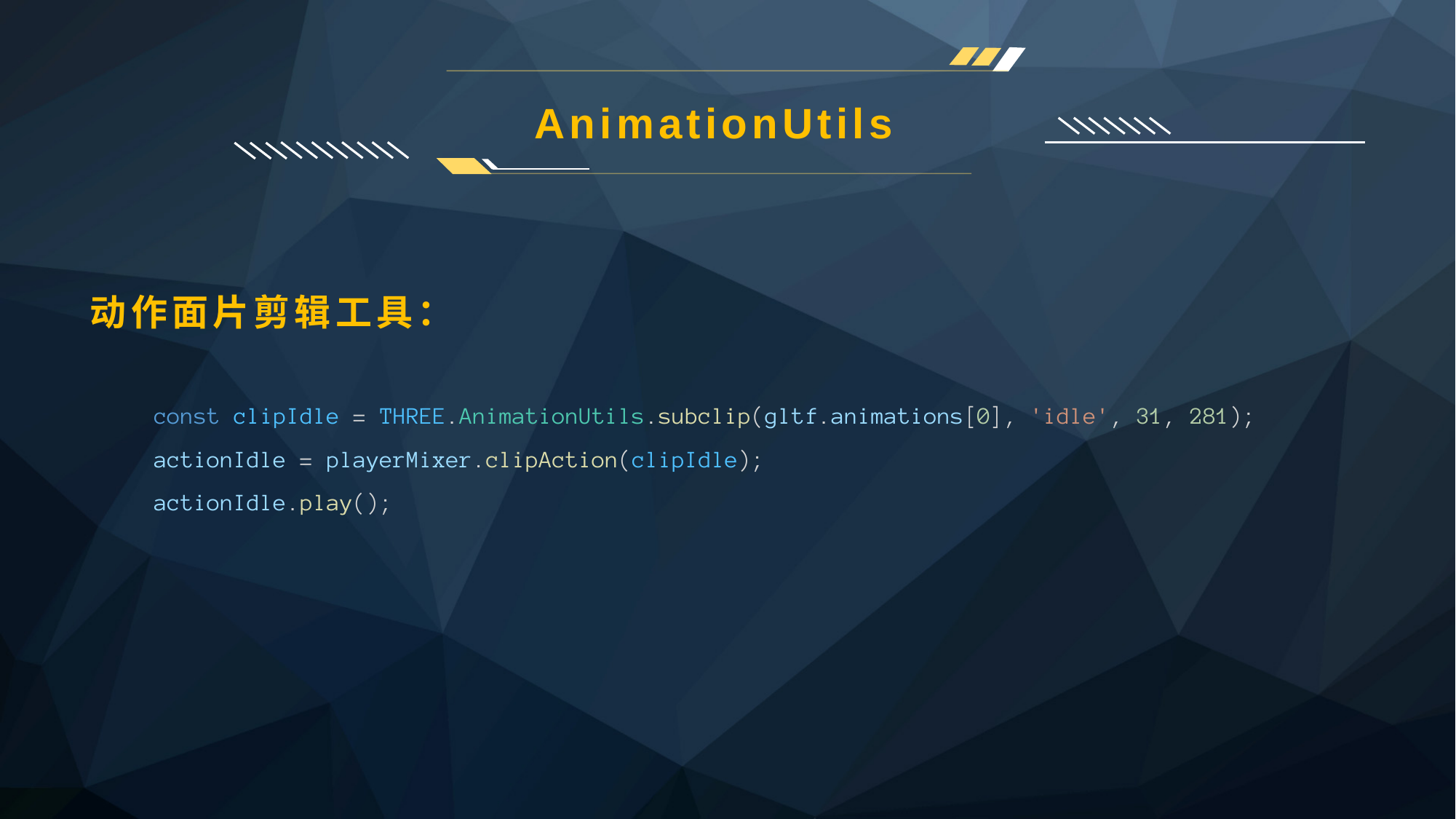

AnimationUtils

动作面片剪辑工具：
const clipIdle = THREE.AnimationUtils.subclip(gltf.animations[0], 'idle', 31, 281);
actionIdle = playerMixer.clipAction(clipIdle);
actionIdle.play();